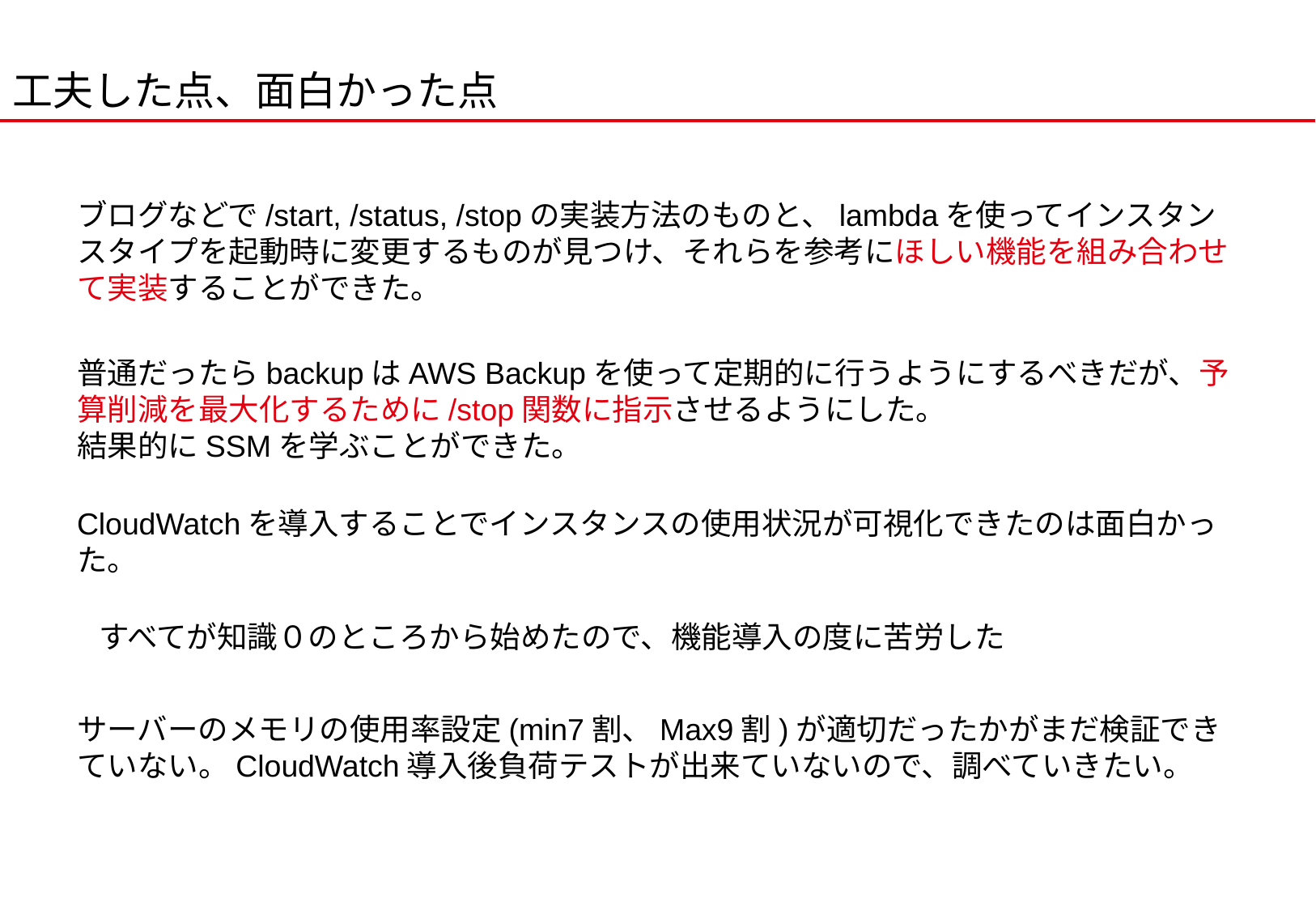

# 工夫した点、面白かった点
ブログなどで/start, /status, /stopの実装方法のものと、lambdaを使ってインスタンスタイプを起動時に変更するものが見つけ、それらを参考にほしい機能を組み合わせて実装することができた。
普通だったらbackupはAWS Backupを使って定期的に行うようにするべきだが、予算削減を最大化するために/stop関数に指示させるようにした。
結果的にSSMを学ぶことができた。
CloudWatchを導入することでインスタンスの使用状況が可視化できたのは面白かった。
すべてが知識０のところから始めたので、機能導入の度に苦労した
サーバーのメモリの使用率設定(min7割、Max9割)が適切だったかがまだ検証できていない。CloudWatch導入後負荷テストが出来ていないので、調べていきたい。